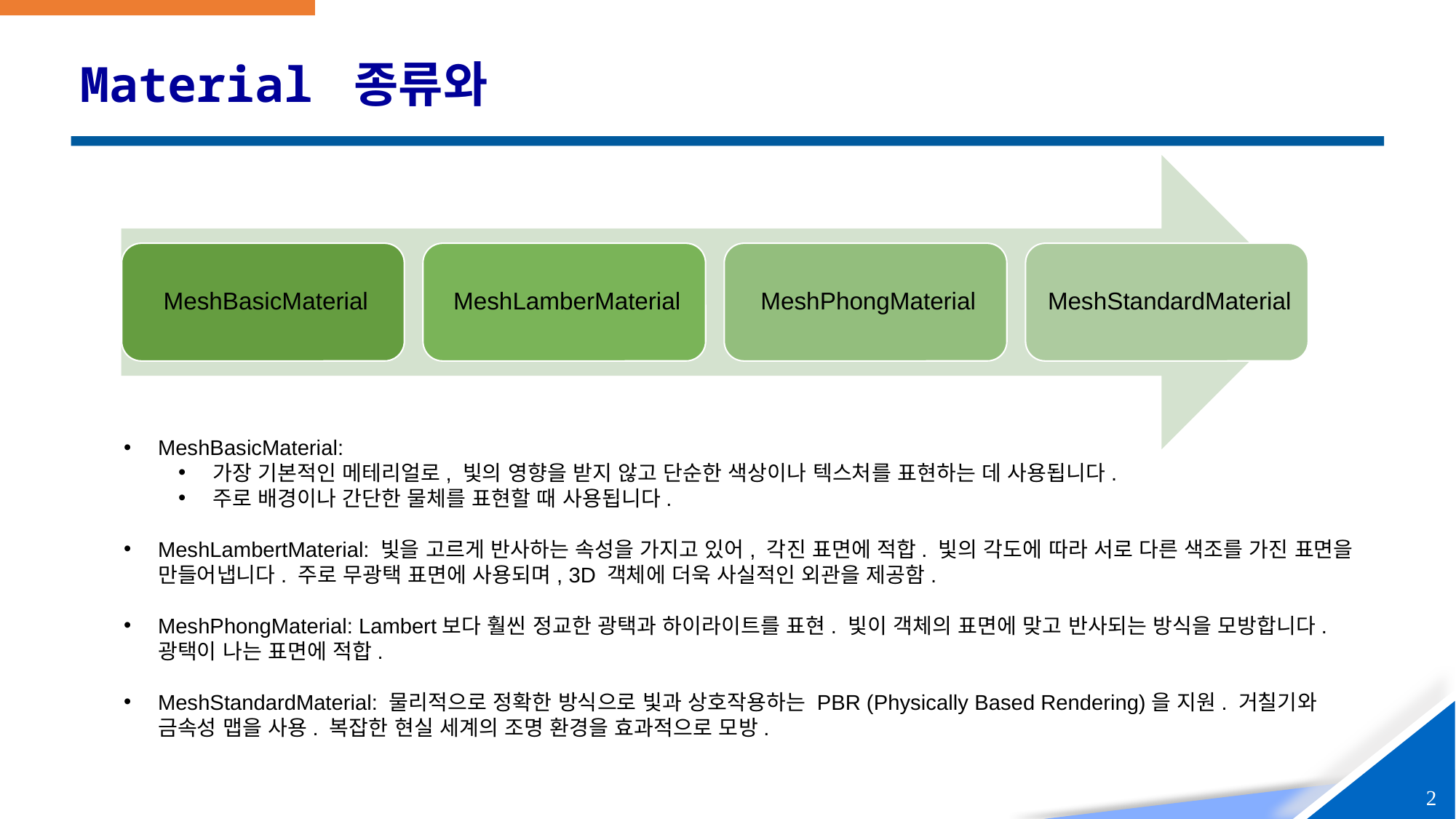

# Material 종류와
MeshBasicMaterial
MeshLamberMaterial
MeshPhongMaterial
MeshStandardMaterial
MeshBasicMaterial:
가장 기본적인 메테리얼로, 빛의 영향을 받지 않고 단순한 색상이나 텍스처를 표현하는 데 사용됩니다.
주로 배경이나 간단한 물체를 표현할 때 사용됩니다.

MeshLambertMaterial: 빛을 고르게 반사하는 속성을 가지고 있어, 각진 표면에 적합. 빛의 각도에 따라 서로 다른 색조를 가진 표면을 만들어냅니다. 주로 무광택 표면에 사용되며, 3D 객체에 더욱 사실적인 외관을 제공함.

MeshPhongMaterial: Lambert보다 훨씬 정교한 광택과 하이라이트를 표현. 빛이 객체의 표면에 맞고 반사되는 방식을 모방합니다. 광택이 나는 표면에 적합.

MeshStandardMaterial: 물리적으로 정확한 방식으로 빛과 상호작용하는 PBR (Physically Based Rendering)을 지원. 거칠기와 금속성 맵을 사용. 복잡한 현실 세계의 조명 환경을 효과적으로 모방.
2